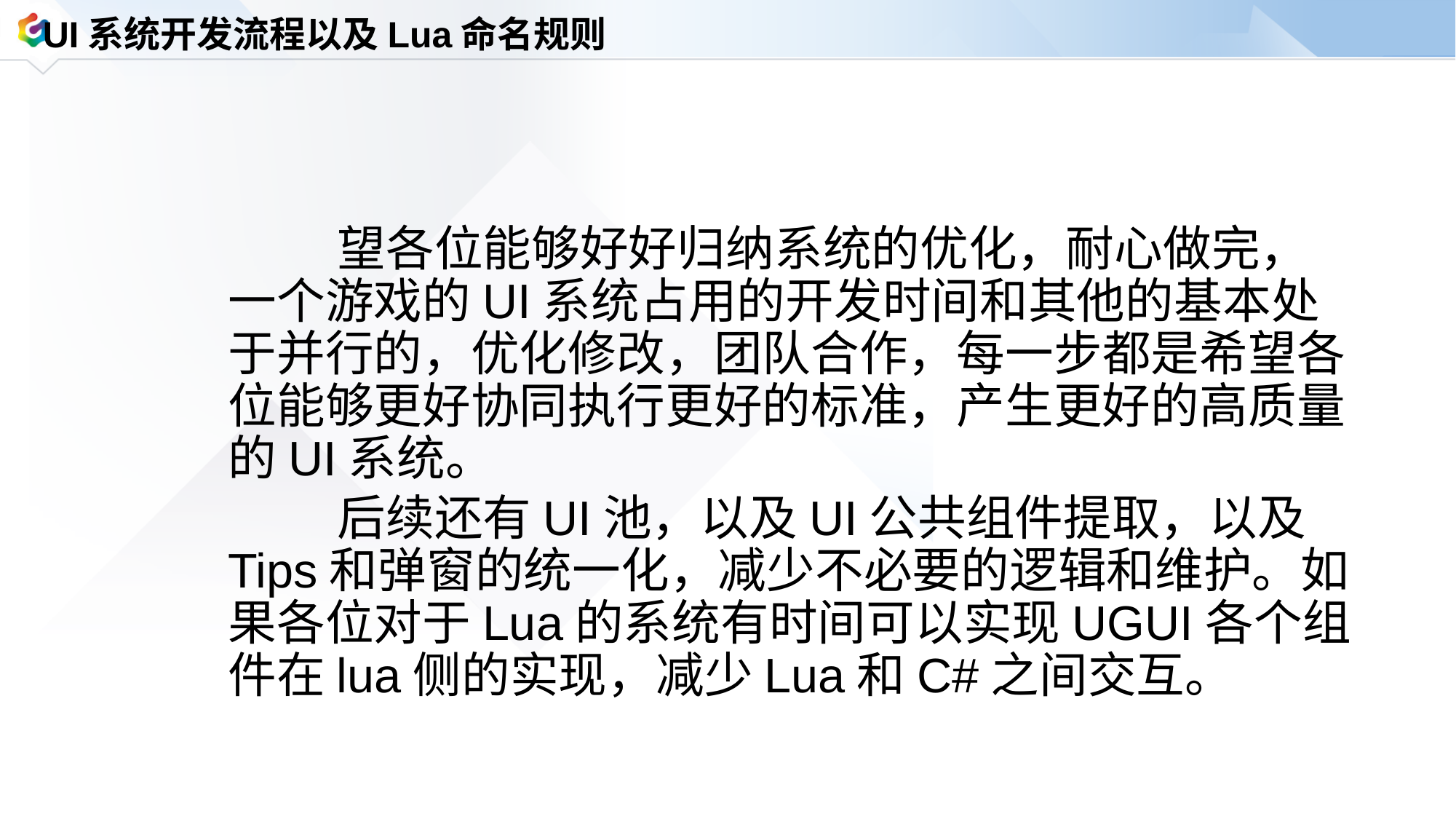

UI系统开发流程以及Lua命名规则

	望各位能够好好归纳系统的优化，耐心做完，一个游戏的UI系统占用的开发时间和其他的基本处于并行的，优化修改，团队合作，每一步都是希望各位能够更好协同执行更好的标准，产生更好的高质量的UI系统。
	后续还有UI池，以及UI公共组件提取，以及Tips和弹窗的统一化，减少不必要的逻辑和维护。如果各位对于Lua的系统有时间可以实现UGUI各个组件在lua侧的实现，减少Lua和C#之间交互。